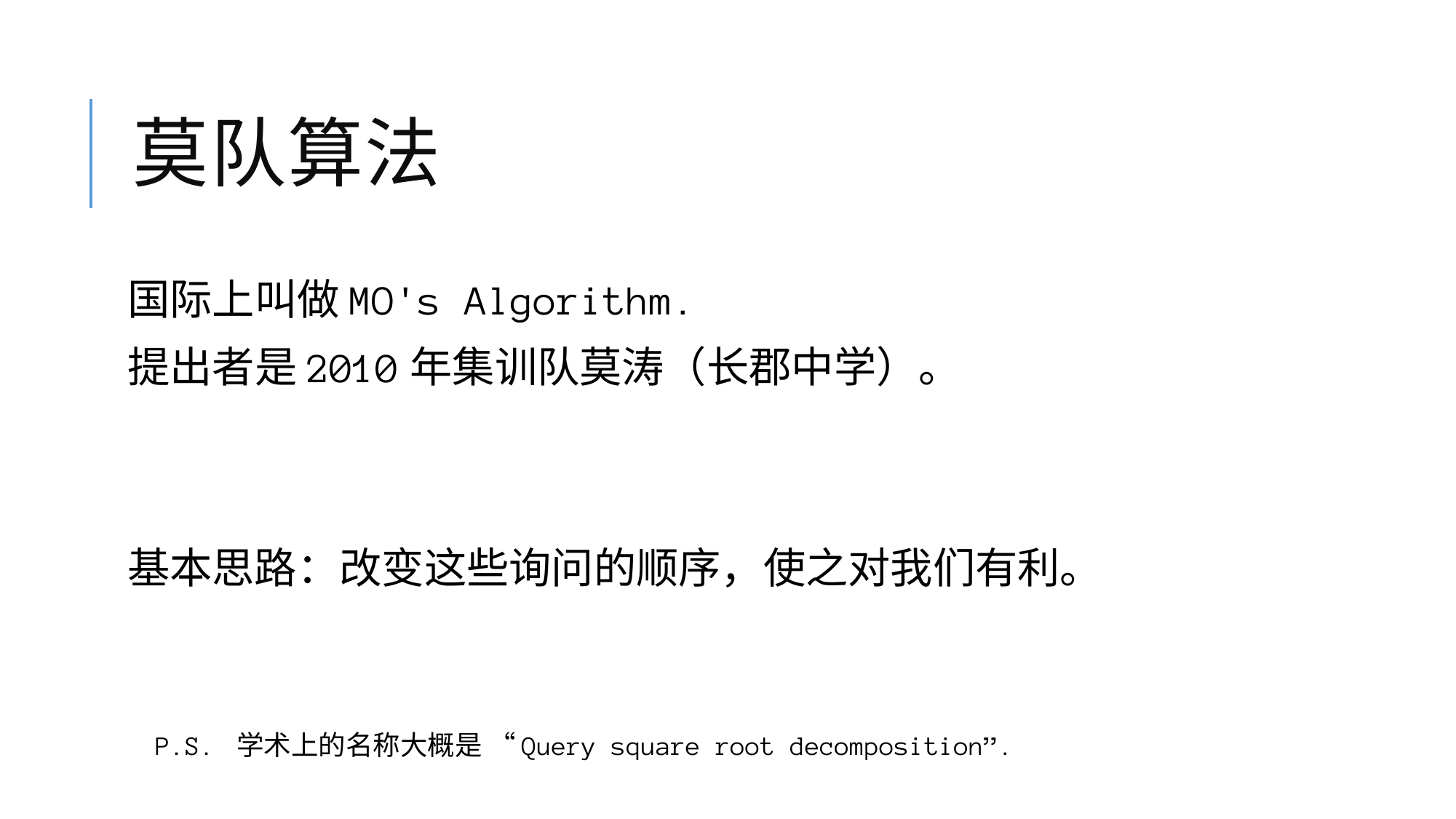

# 莫队算法
国际上叫做MO's Algorithm.
提出者是2010年集训队莫涛（长郡中学）。

基本思路：改变这些询问的顺序，使之对我们有利。
P.S. 学术上的名称大概是 “Query square root decomposition”.